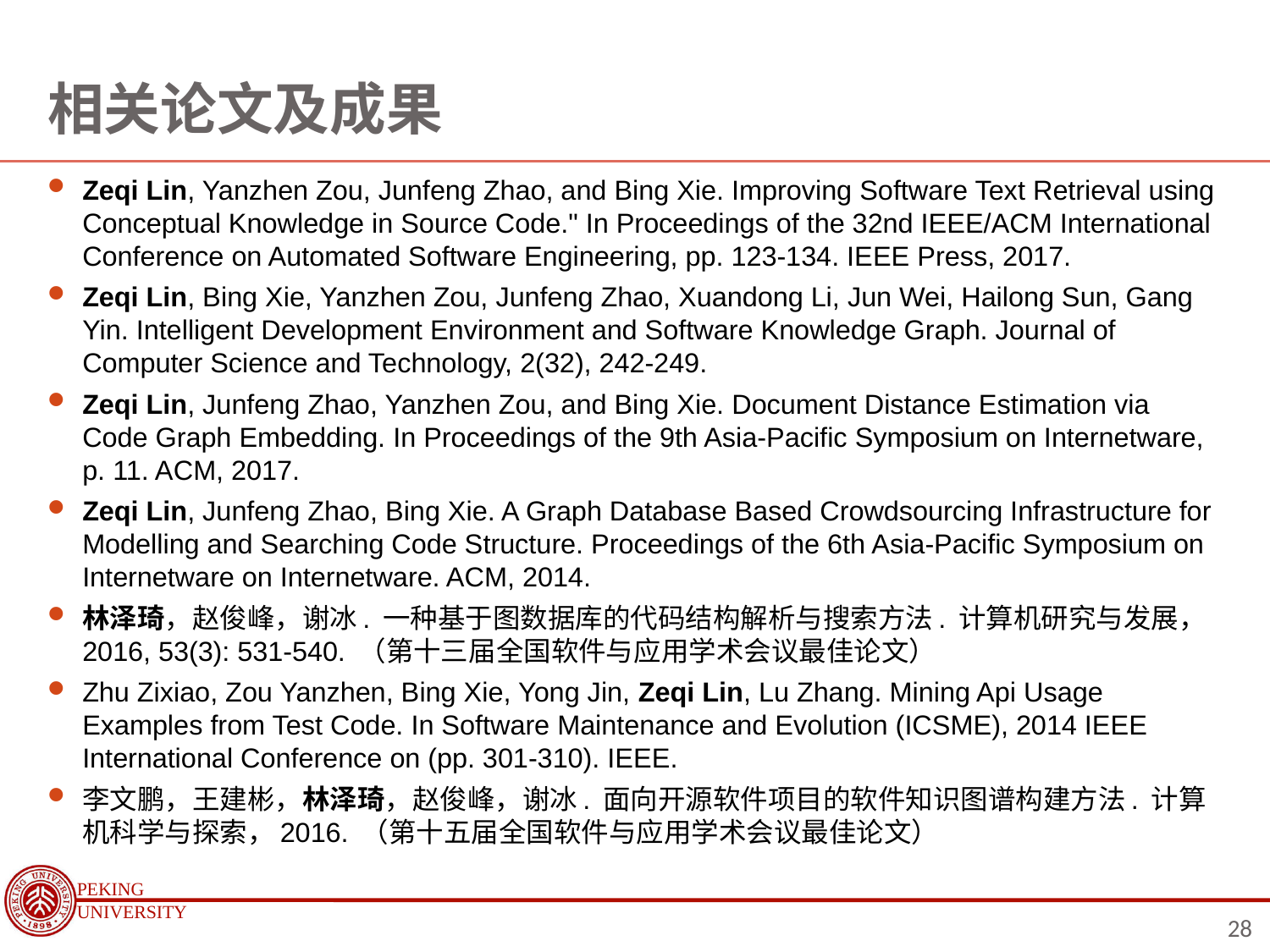

# 相关论文及成果
Zeqi Lin, Yanzhen Zou, Junfeng Zhao, and Bing Xie. Improving Software Text Retrieval using Conceptual Knowledge in Source Code." In Proceedings of the 32nd IEEE/ACM International Conference on Automated Software Engineering, pp. 123-134. IEEE Press, 2017.
Zeqi Lin, Bing Xie, Yanzhen Zou, Junfeng Zhao, Xuandong Li, Jun Wei, Hailong Sun, Gang Yin. Intelligent Development Environment and Software Knowledge Graph. Journal of Computer Science and Technology, 2(32), 242-249.
Zeqi Lin, Junfeng Zhao, Yanzhen Zou, and Bing Xie. Document Distance Estimation via Code Graph Embedding. In Proceedings of the 9th Asia-Pacific Symposium on Internetware, p. 11. ACM, 2017.
Zeqi Lin, Junfeng Zhao, Bing Xie. A Graph Database Based Crowdsourcing Infrastructure for Modelling and Searching Code Structure. Proceedings of the 6th Asia-Pacific Symposium on Internetware on Internetware. ACM, 2014.
林泽琦，赵俊峰，谢冰. 一种基于图数据库的代码结构解析与搜索方法. 计算机研究与发展，2016, 53(3): 531-540. （第十三届全国软件与应用学术会议最佳论文）
Zhu Zixiao, Zou Yanzhen, Bing Xie, Yong Jin, Zeqi Lin, Lu Zhang. Mining Api Usage Examples from Test Code. In Software Maintenance and Evolution (ICSME), 2014 IEEE International Conference on (pp. 301-310). IEEE.
李文鹏，王建彬，林泽琦，赵俊峰，谢冰. 面向开源软件项目的软件知识图谱构建方法. 计算机科学与探索，2016. （第十五届全国软件与应用学术会议最佳论文）

28